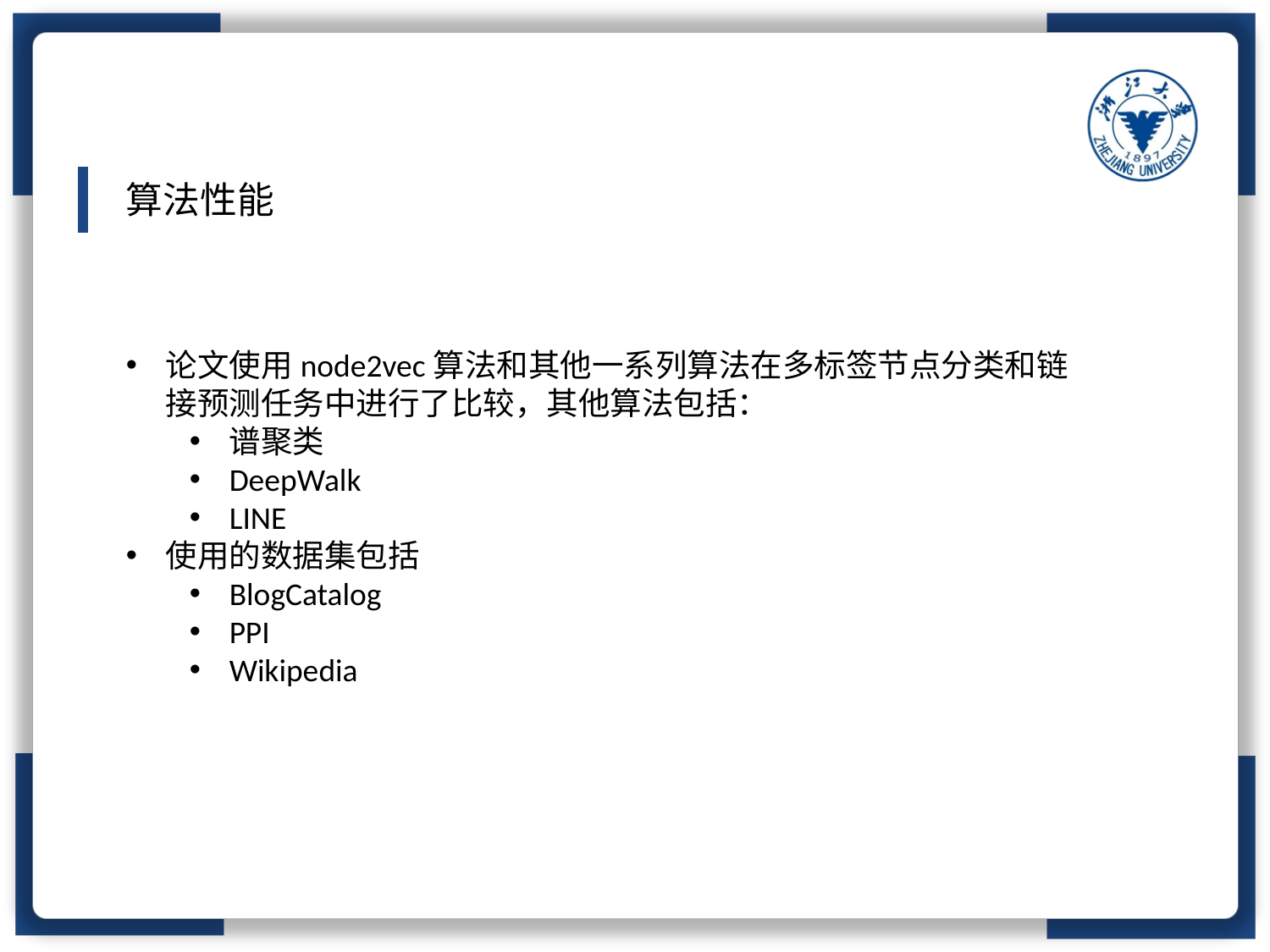

算法性能
论文使用node2vec算法和其他一系列算法在多标签节点分类和链接预测任务中进行了比较，其他算法包括：
谱聚类
DeepWalk
LINE
使用的数据集包括
BlogCatalog
PPI
Wikipedia